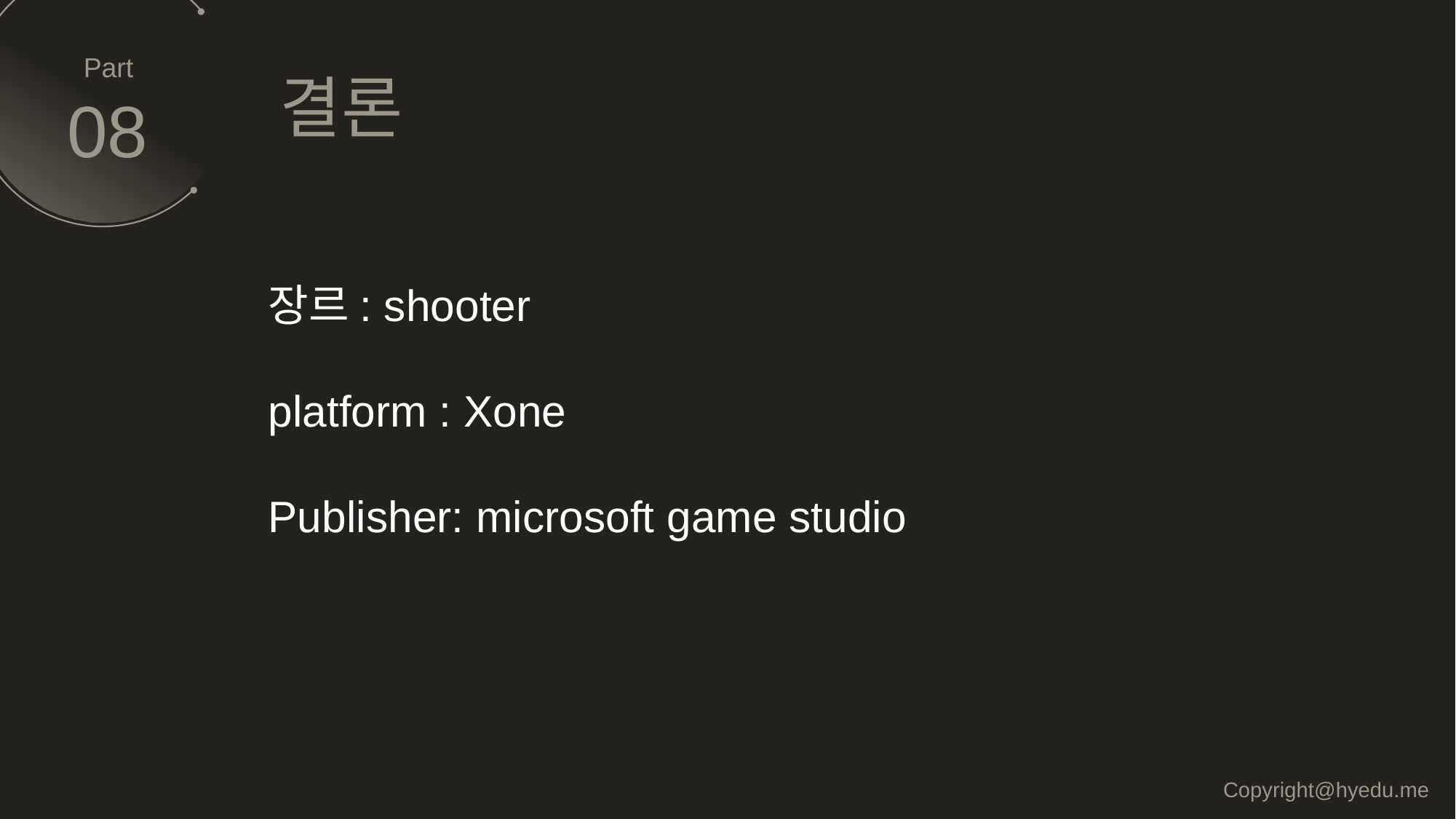

결론
08

장르: shooter

platform : Xone

Publisher: microsoft game studio